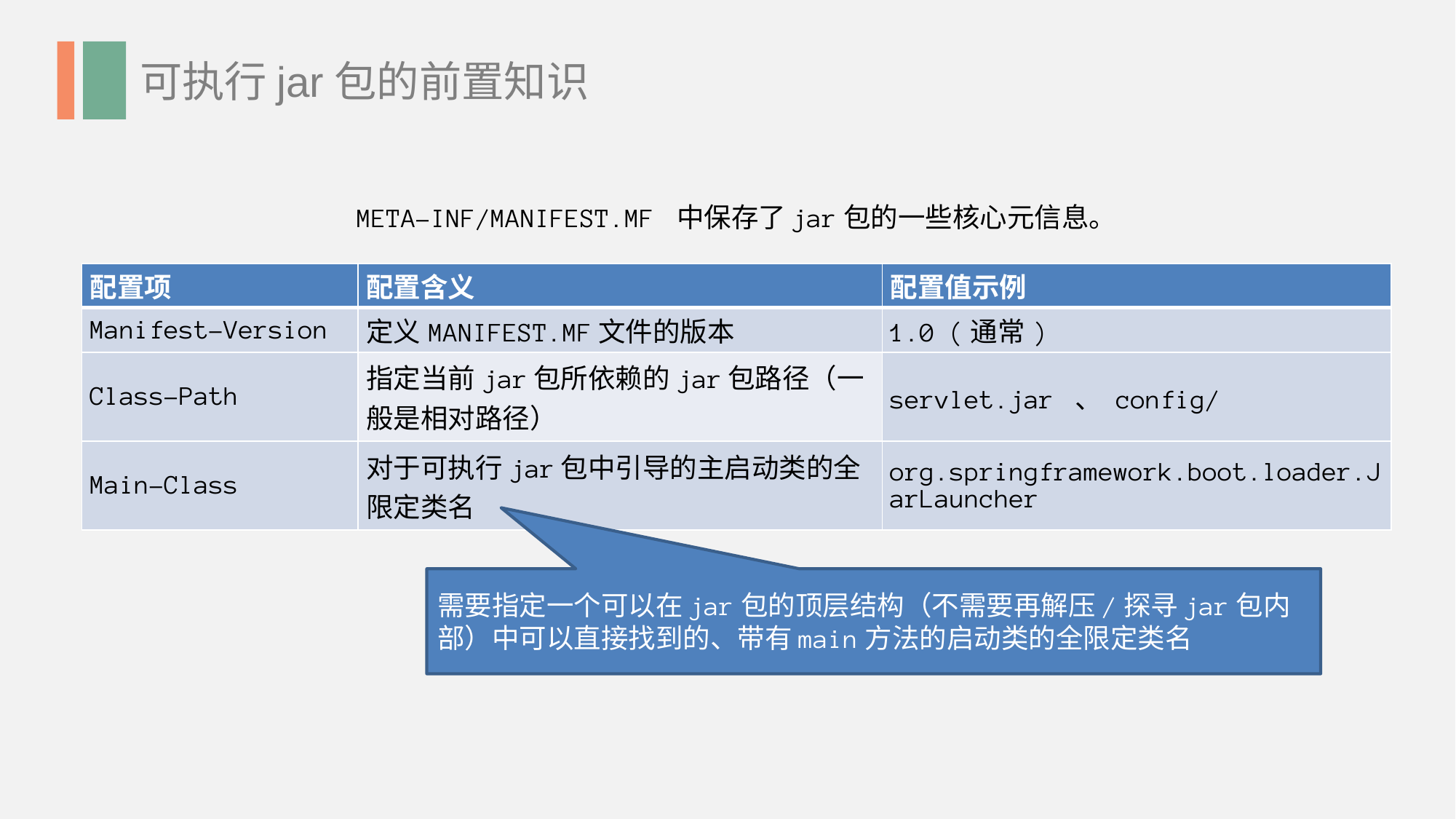

可执行jar包的前置知识
META-INF/MANIFEST.MF 中保存了jar包的一些核心元信息。
| 配置项 | 配置含义 | 配置值示例 |
| --- | --- | --- |
| Manifest-Version | 定义MANIFEST.MF文件的版本 | 1.0 (通常) |
| Class-Path | 指定当前jar包所依赖的jar包路径（一般是相对路径） | servlet.jar 、 config/ |
| Main-Class | 对于可执行jar包中引导的主启动类的全限定类名 | org.springframework.boot.loader.JarLauncher |
需要指定一个可以在jar包的顶层结构（不需要再解压/探寻jar包内部）中可以直接找到的、带有main方法的启动类的全限定类名